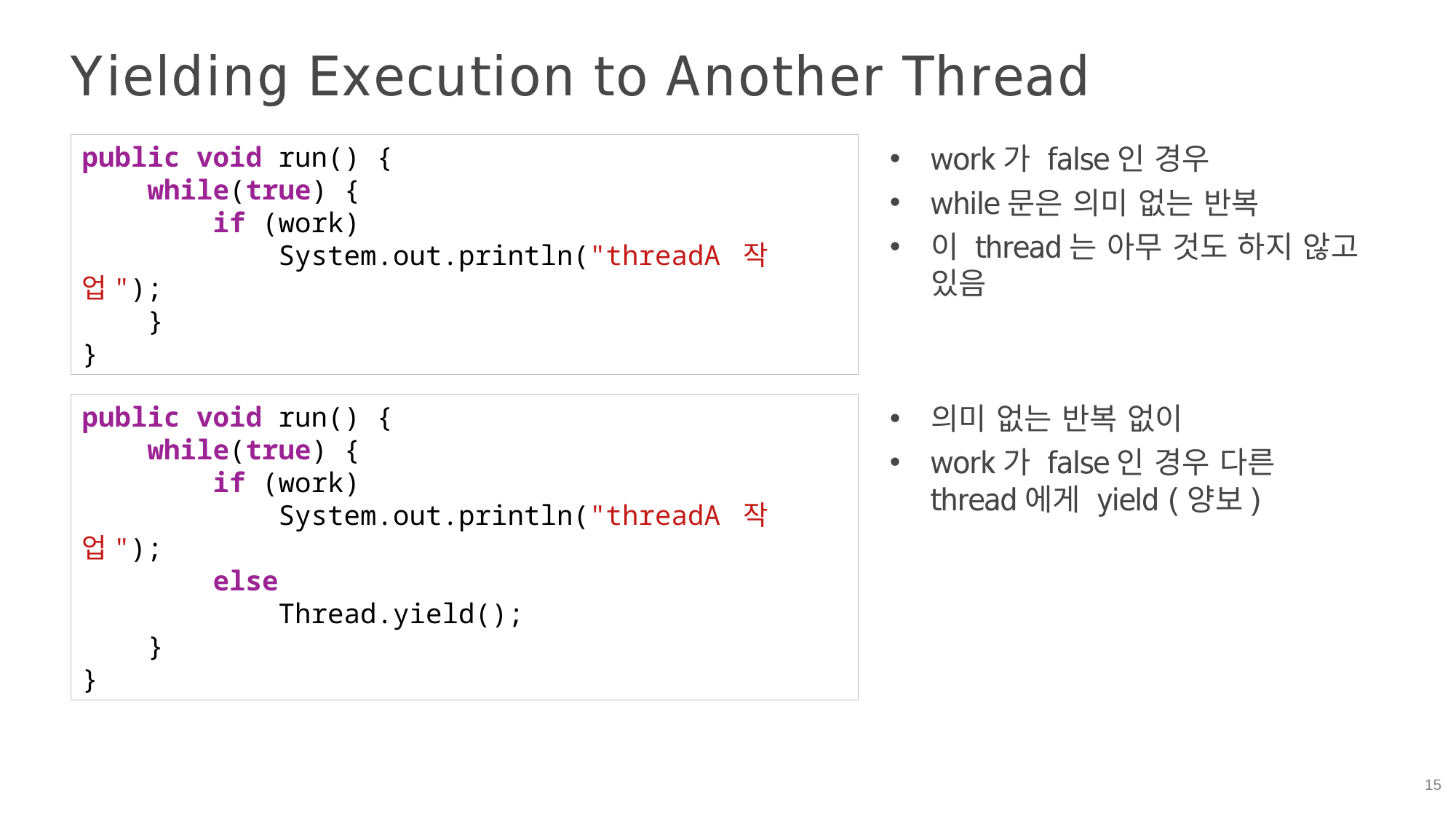

# Yielding Execution to Another Thread
public void run() {
    while(true) {
        if (work)
            System.out.println("threadA 작업");
    }
}
work가 false인 경우
while문은 의미 없는 반복
이 thread는 아무 것도 하지 않고 있음

의미 없는 반복 없이
work가 false인 경우 다른 thread에게 yield (양보)
public void run() {
    while(true) {
        if (work)
            System.out.println("threadA 작업");
        else
            Thread.yield();
    }
}
15